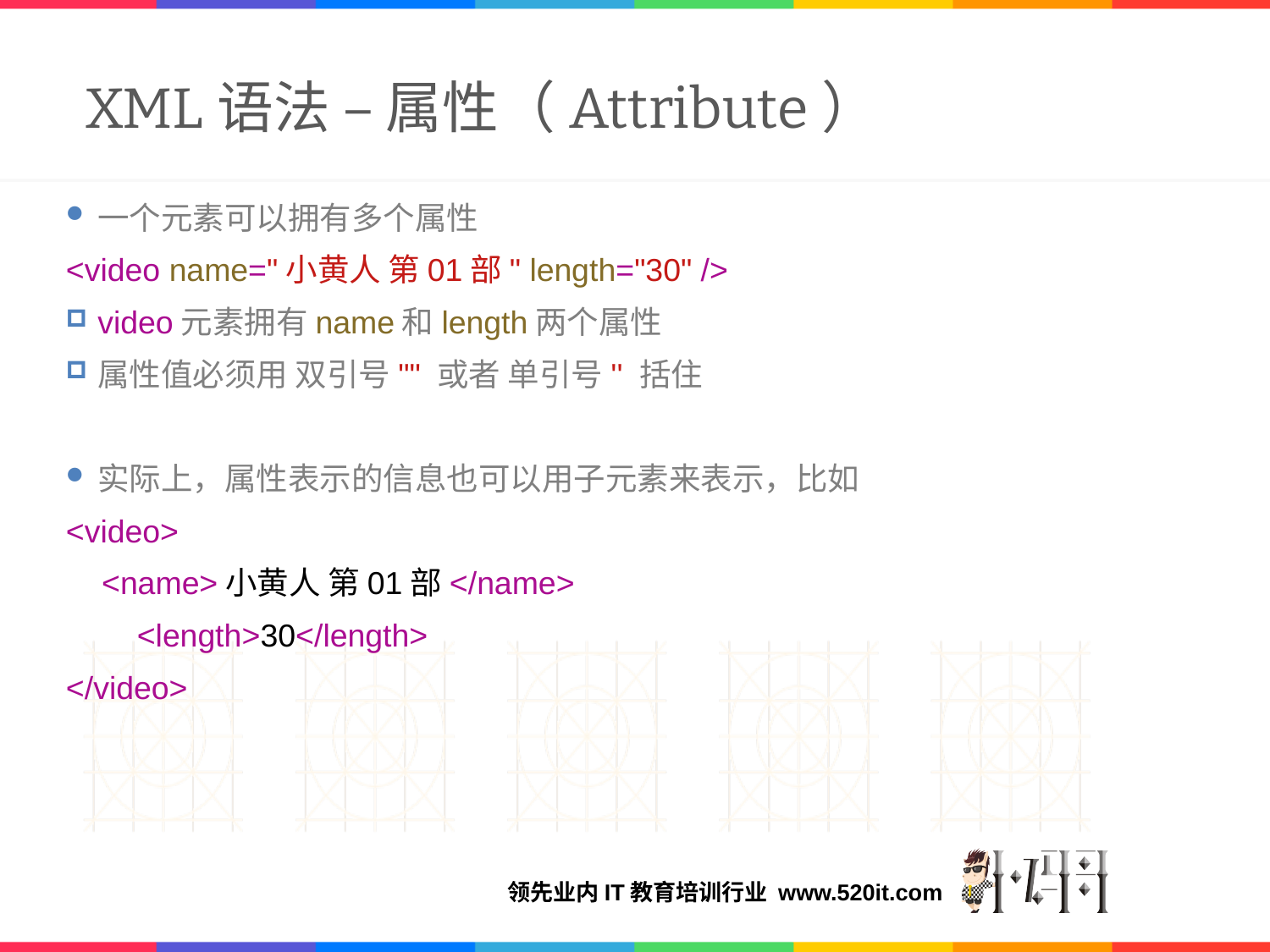

# XML语法 – 属性（Attribute）
一个元素可以拥有多个属性
<video name="小黄人 第01部" length="30" />
video元素拥有name和length两个属性
属性值必须用 双引号"" 或者 单引号'' 括住

实际上，属性表示的信息也可以用子元素来表示，比如
<video>
    <name>小黄人 第01部</name>
        <length>30</length>
</video>